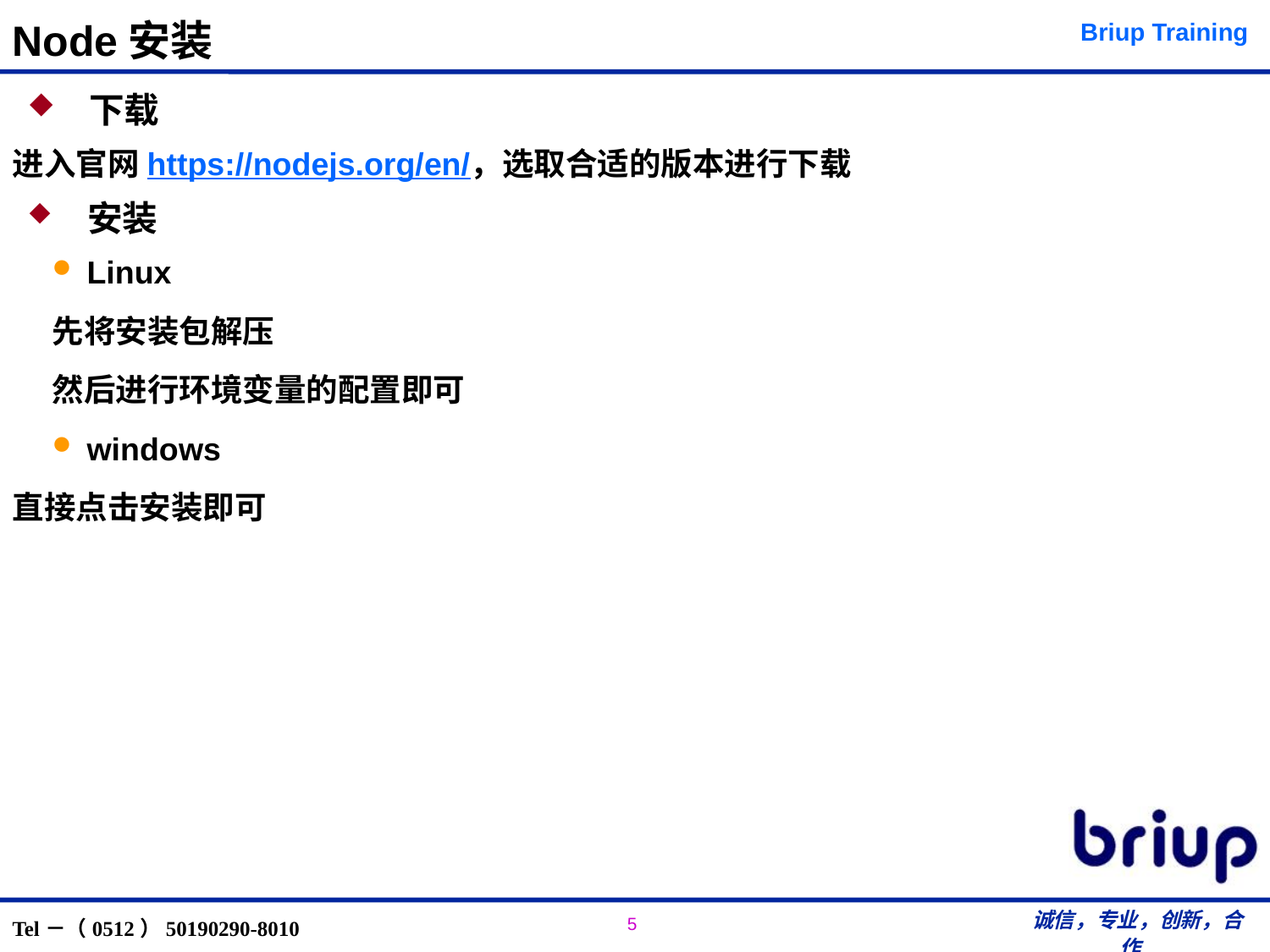

# Node安装
 下载
进入官网https://nodejs.org/en/，选取合适的版本进行下载
 安装
 Linux
先将安装包解压
然后进行环境变量的配置即可
 windows
直接点击安装即可